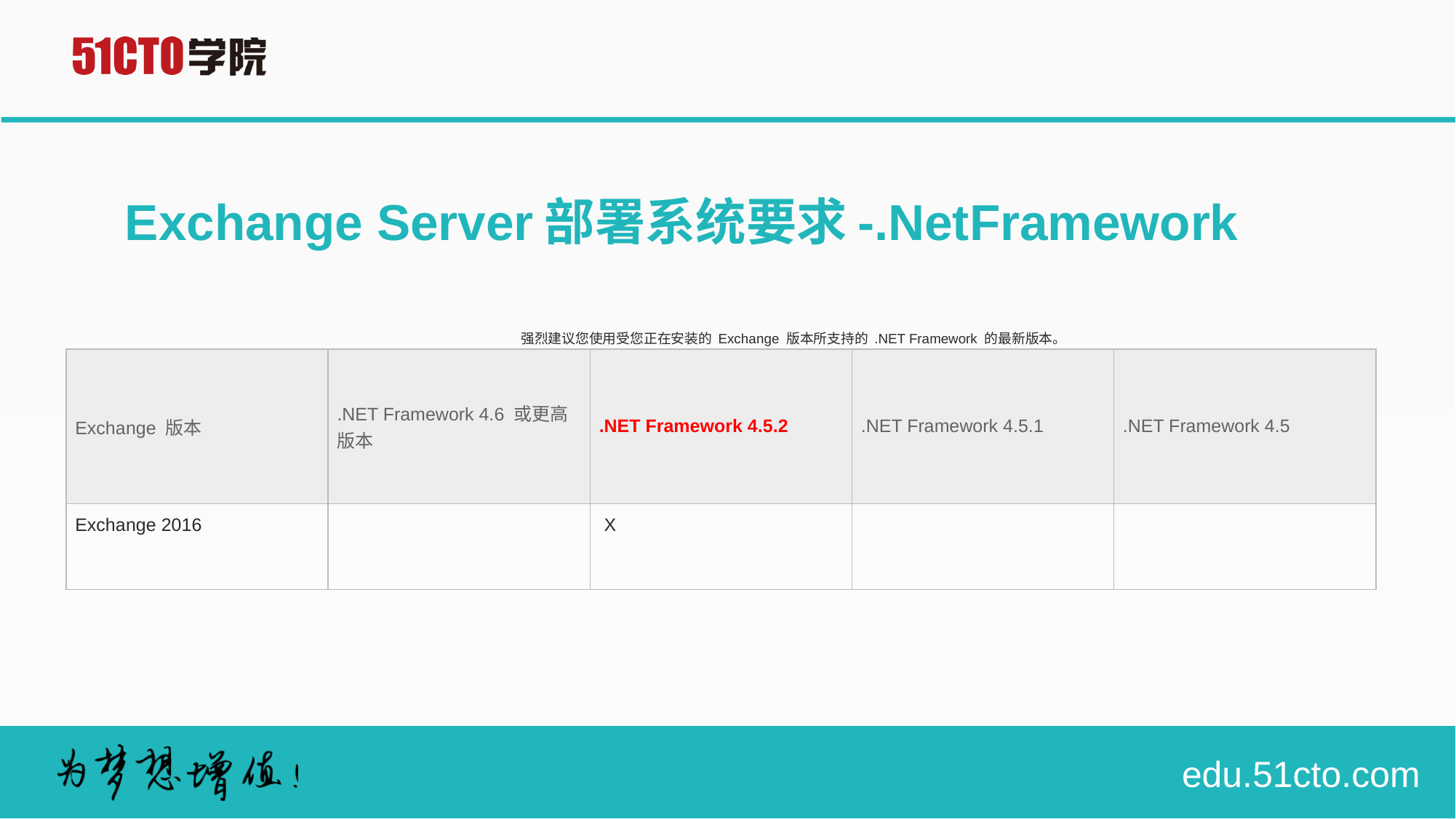

# Exchange Server部署系统要求-.NetFramework
| Exchange 版本 | .NET Framework 4.6 或更高版本 | .NET Framework 4.5.2 | .NET Framework 4.5.1 | .NET Framework 4.5 |
| --- | --- | --- | --- | --- |
| Exchange 2016 |  | X |  |  |
强烈建议您使用受您正在安装的 Exchange 版本所支持的 .NET Framework 的最新版本。